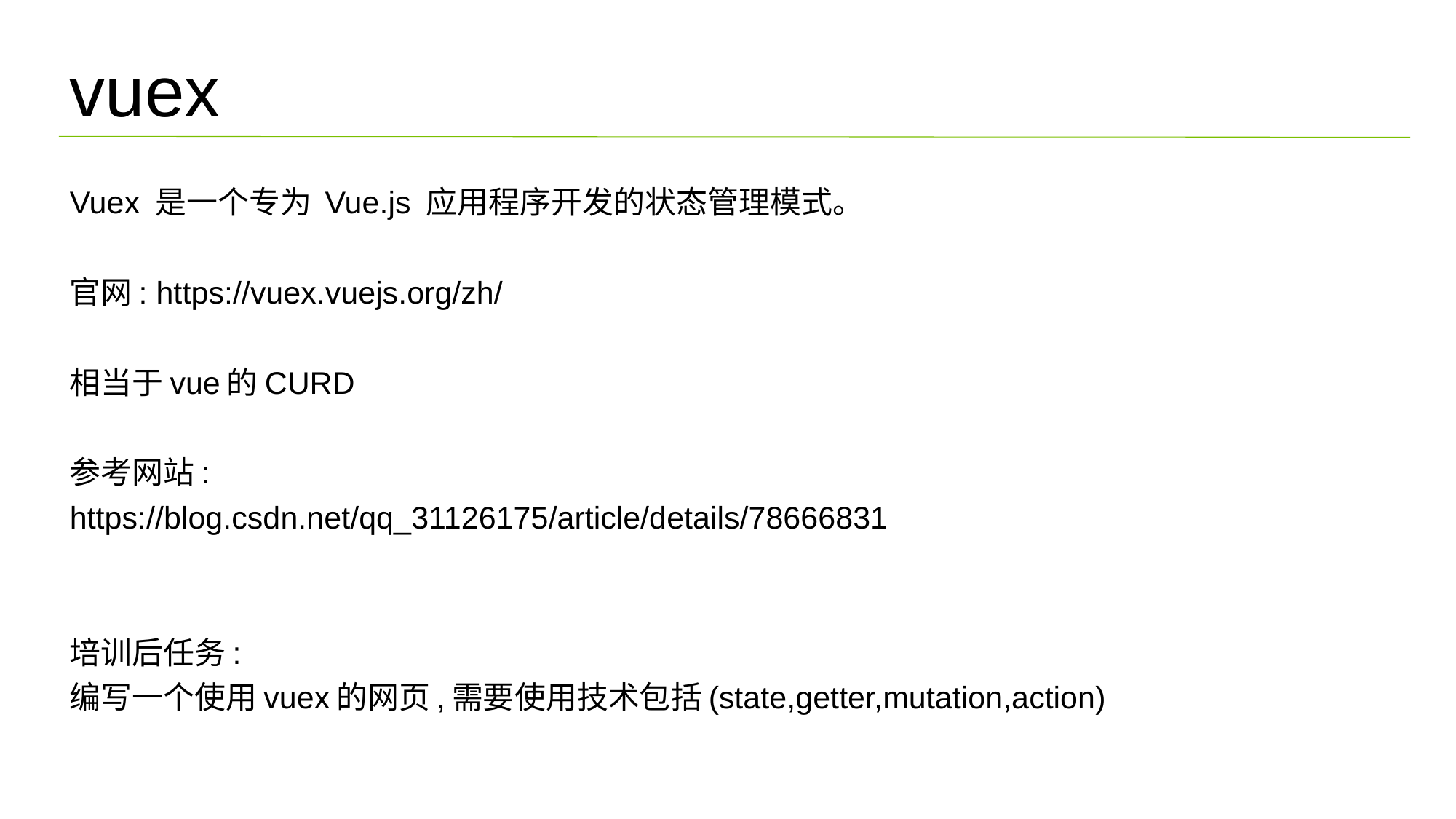

vuex
Vuex 是一个专为 Vue.js 应用程序开发的状态管理模式。

官网: https://vuex.vuejs.org/zh/

相当于vue的CURD

参考网站:
https://blog.csdn.net/qq_31126175/article/details/78666831

培训后任务:
编写一个使用vuex的网页,需要使用技术包括(state,getter,mutation,action)